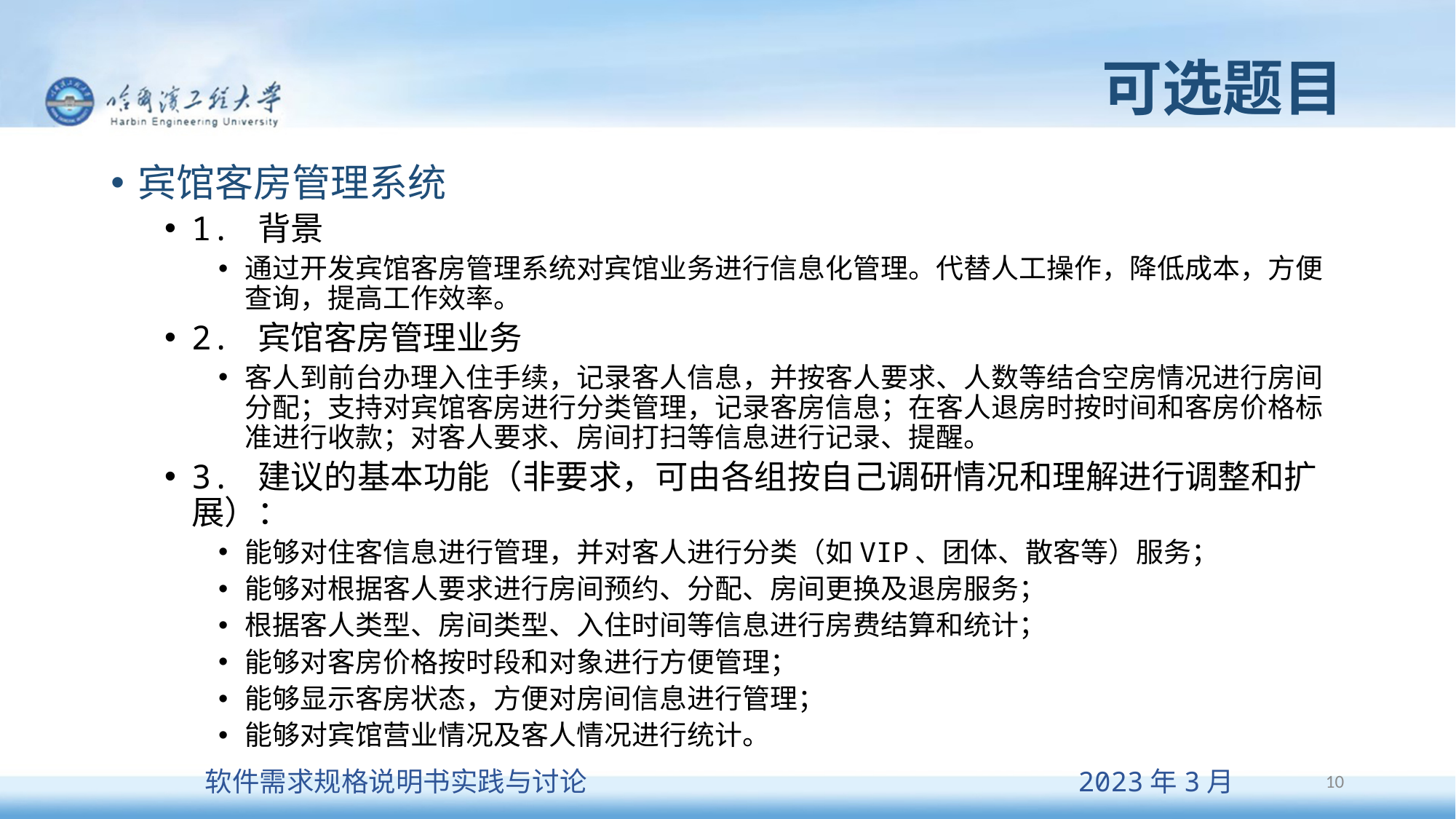

# 可选题目
宾馆客房管理系统
1. 背景
通过开发宾馆客房管理系统对宾馆业务进行信息化管理。代替人工操作，降低成本，方便查询，提高工作效率。
2. 宾馆客房管理业务
客人到前台办理入住手续，记录客人信息，并按客人要求、人数等结合空房情况进行房间分配；支持对宾馆客房进行分类管理，记录客房信息；在客人退房时按时间和客房价格标准进行收款；对客人要求、房间打扫等信息进行记录、提醒。
3. 建议的基本功能（非要求，可由各组按自己调研情况和理解进行调整和扩展）：
能够对住客信息进行管理，并对客人进行分类（如VIP、团体、散客等）服务；
能够对根据客人要求进行房间预约、分配、房间更换及退房服务；
根据客人类型、房间类型、入住时间等信息进行房费结算和统计；
能够对客房价格按时段和对象进行方便管理；
能够显示客房状态，方便对房间信息进行管理；
能够对宾馆营业情况及客人情况进行统计。

10